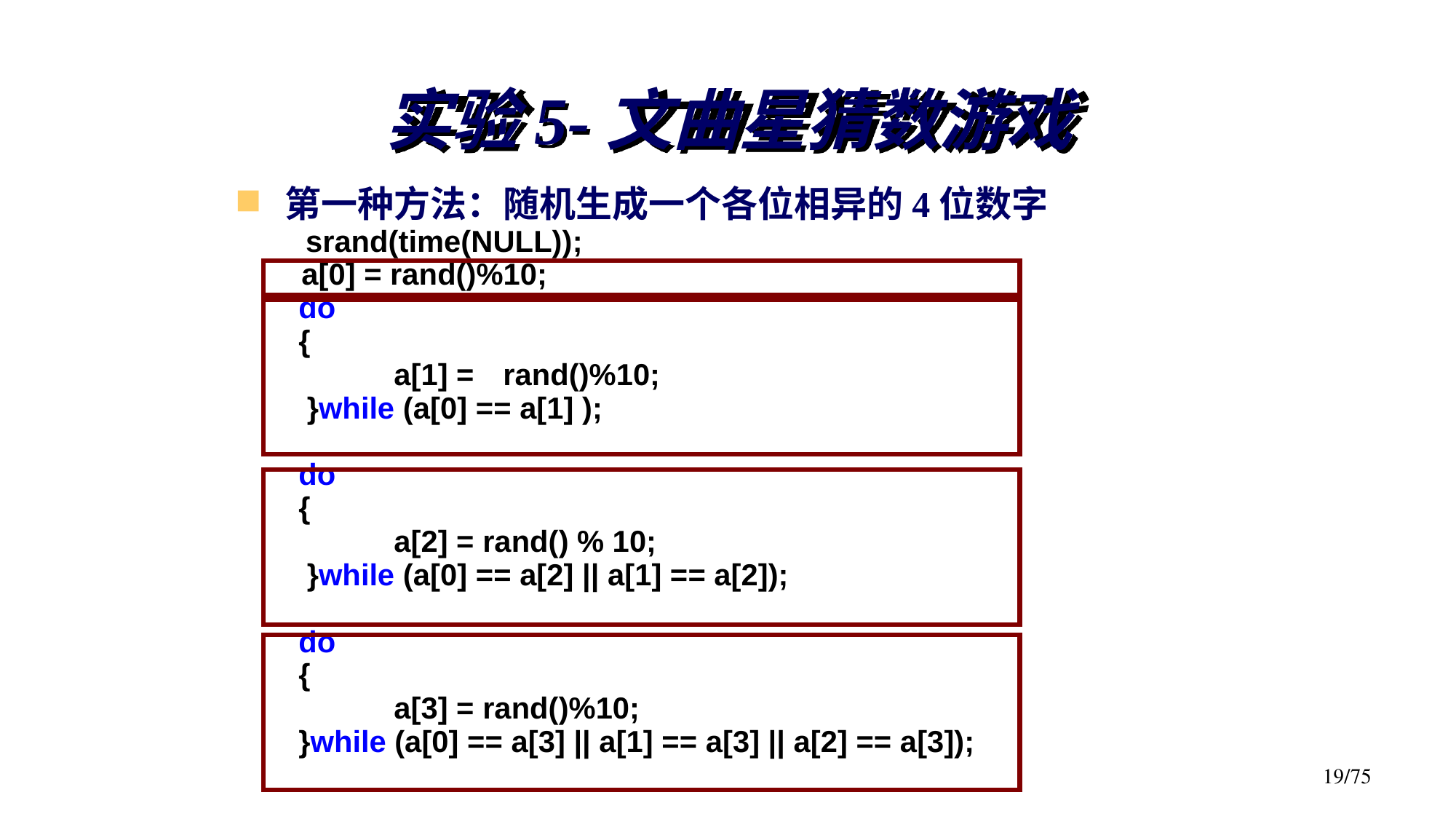

# 实验5-文曲星猜数游戏
第一种方法：随机生成一个各位相异的4位数字
    srand(time(NULL));
    	  a[0] = rand()%10;
       do
       {
		a[1] =	rand()%10;
        }while (a[0] == a[1] );

       do
       {
		a[2] = rand() % 10;
        }while (a[0] == a[2] || a[1] == a[2]);

       do
       {
		a[3] = rand()%10;
       }while (a[0] == a[3] || a[1] == a[3] || a[2] == a[3]);